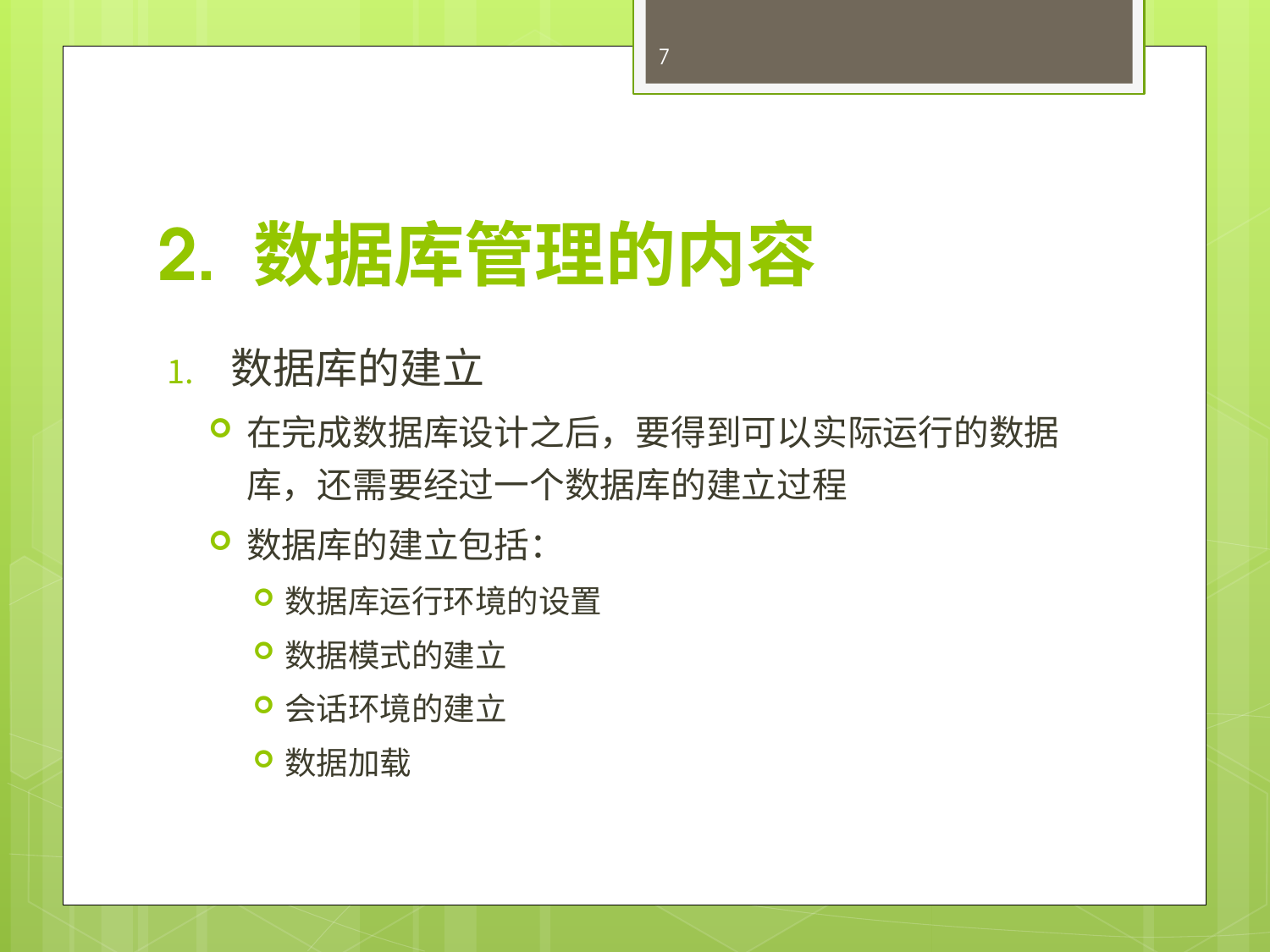

7
# 2. 数据库管理的内容
数据库的建立
在完成数据库设计之后，要得到可以实际运行的数据库，还需要经过一个数据库的建立过程
数据库的建立包括：
数据库运行环境的设置
数据模式的建立
会话环境的建立
数据加载